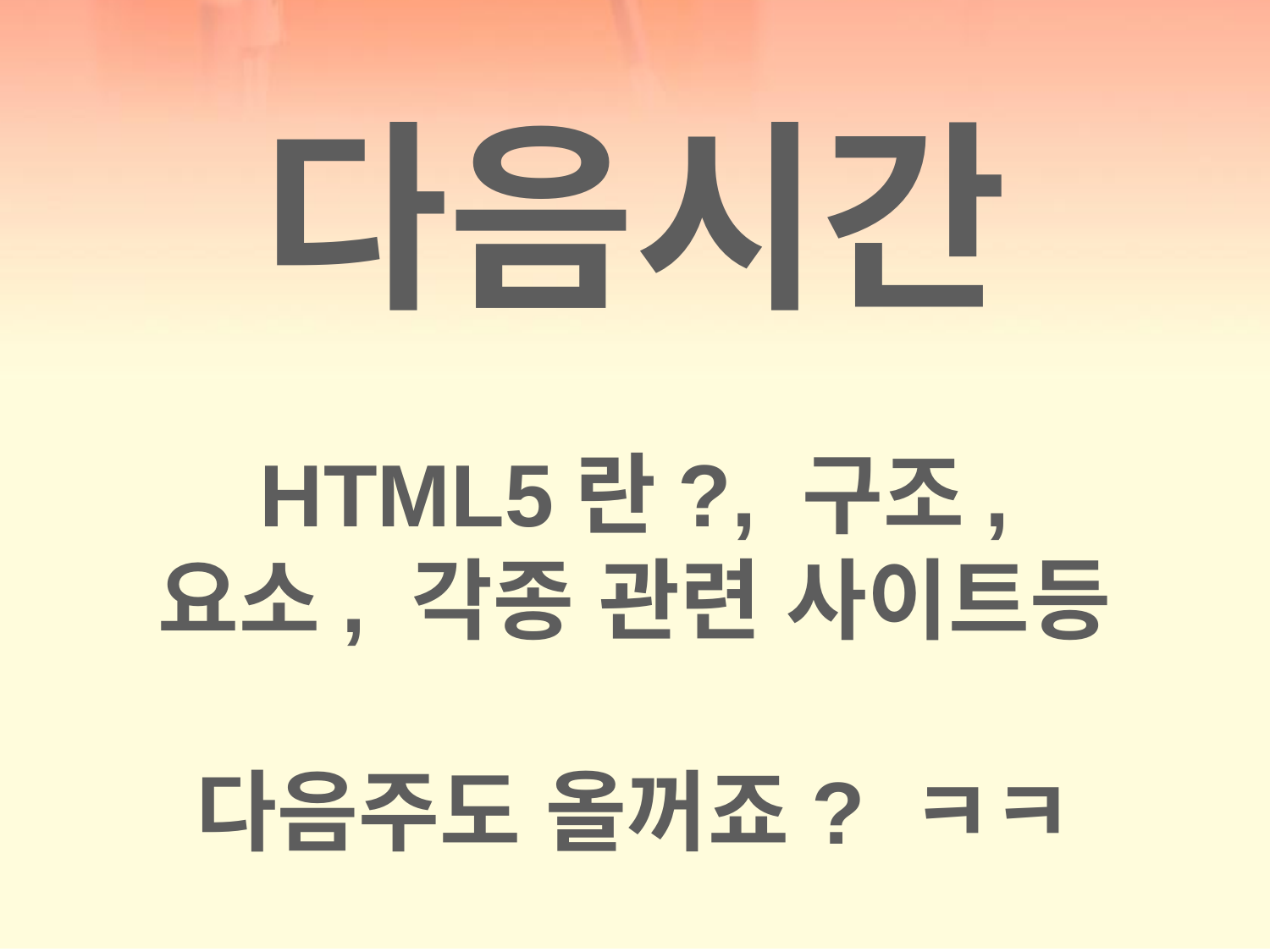

다음시간

HTML5란?, 구조,
요소, 각종 관련 사이트등

다음주도 올꺼죠? ㅋㅋ